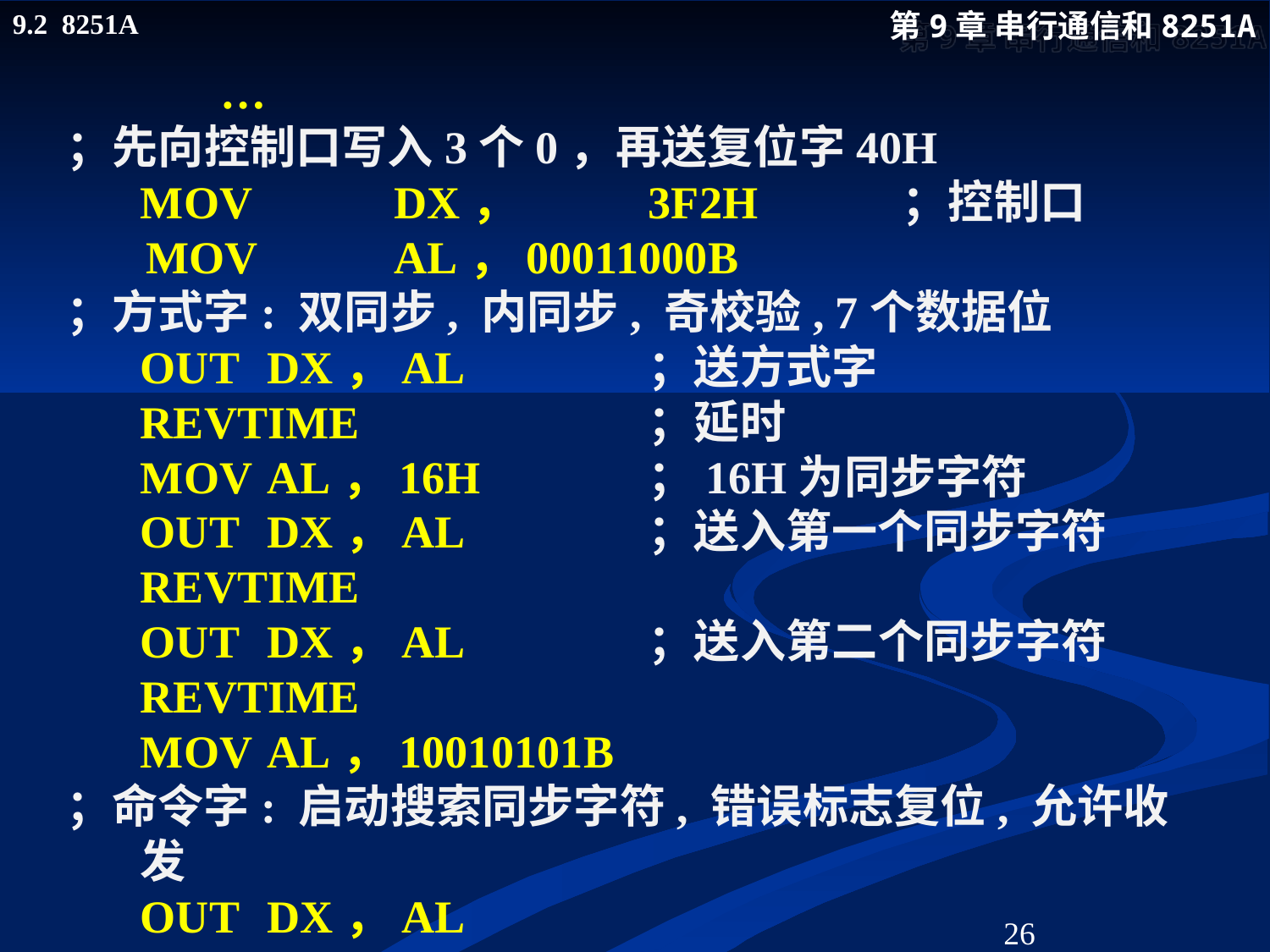

…
；先向控制口写入3个0，再送复位字40H
  	MOV    	DX， 	3F2H		；控制口
       MOV 	AL，00011000B
；方式字: 双同步, 内同步, 奇校验, 7个数据位
  	OUT	DX，AL		；送方式字
	REVTIME			；延时
	MOV	AL，16H		；16H为同步字符
	OUT	DX，AL		；送入第一个同步字符
	REVTIME
	OUT	DX，AL		；送入第二个同步字符
	REVTIME
	MOV	AL，10010101B
；命令字: 启动搜索同步字符, 错误标志复位, 允许收发
	OUT	DX，AL